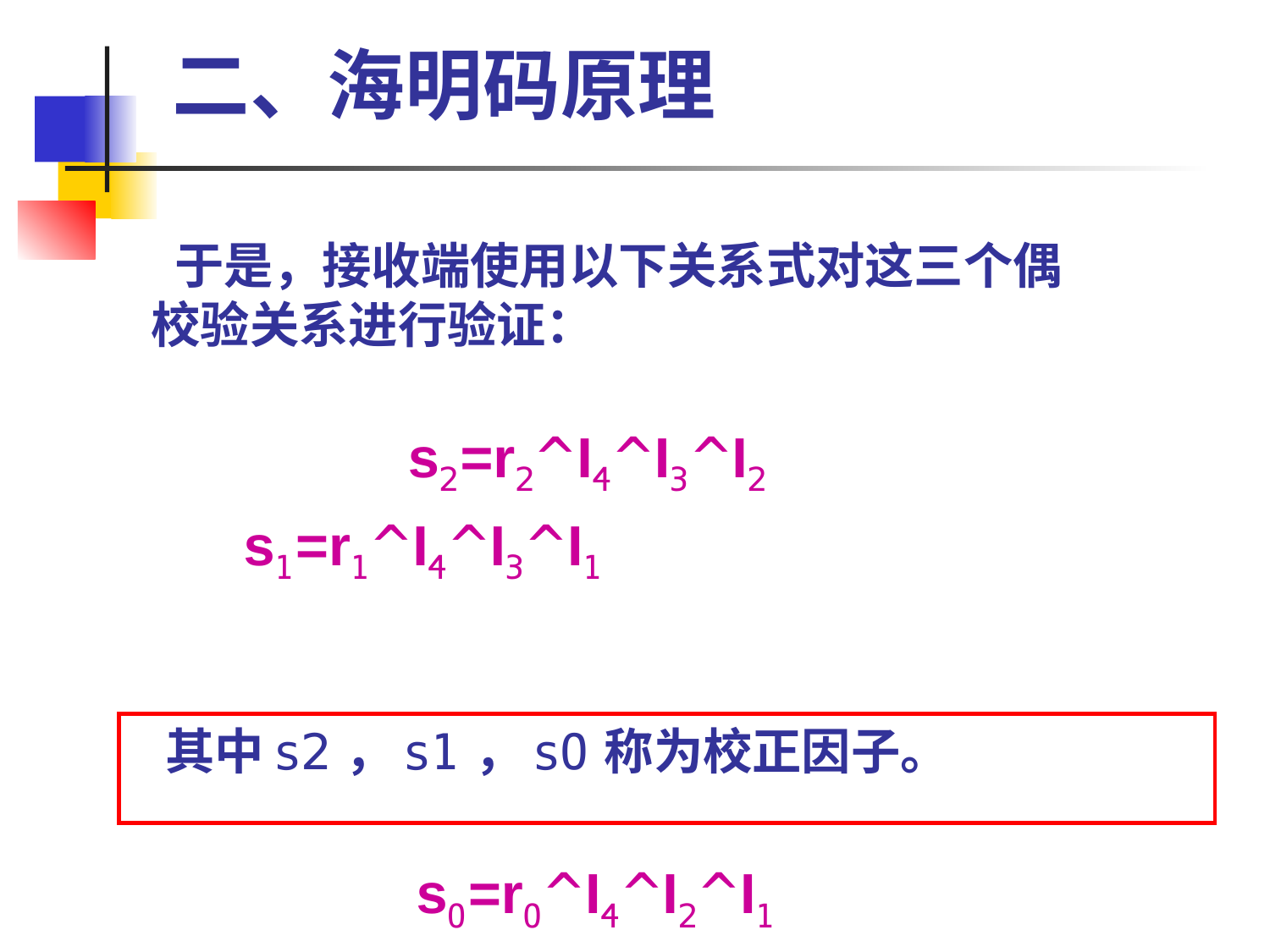

二、海明码原理
 于是，接收端使用以下关系式对这三个偶校验关系进行验证：

  s2=r2^I4^I3^I2
  s1=r1^I4^I3^I1                                                                                                                                                                                                  s0=r0^I4^I2^I1

  其中s2，s1，s0称为校正因子。

12